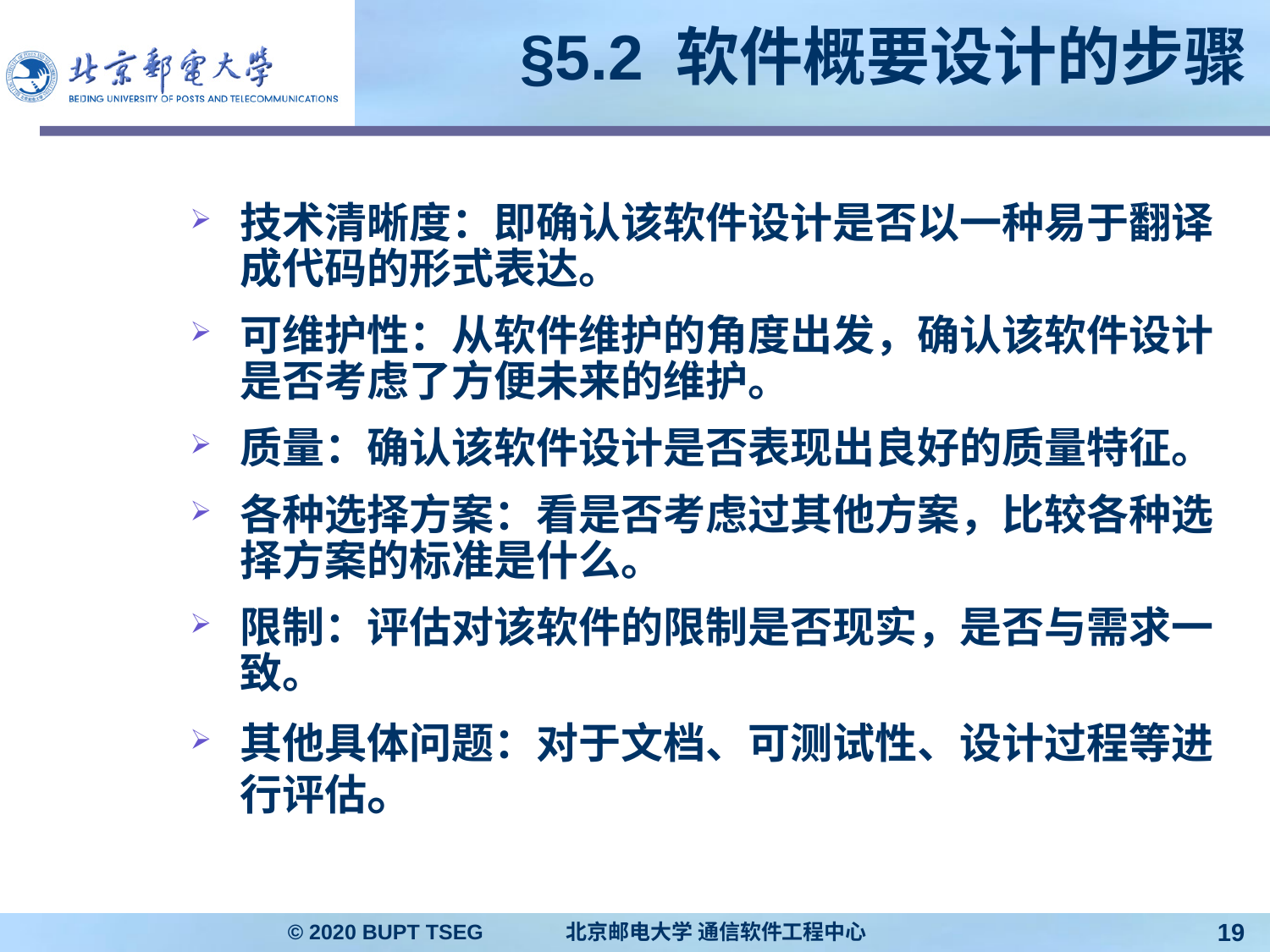

# §5.2 软件概要设计的步骤
技术清晰度：即确认该软件设计是否以一种易于翻译成代码的形式表达。
可维护性：从软件维护的角度出发，确认该软件设计是否考虑了方便未来的维护。
质量：确认该软件设计是否表现出良好的质量特征。
各种选择方案：看是否考虑过其他方案，比较各种选择方案的标准是什么。
限制：评估对该软件的限制是否现实，是否与需求一致。
其他具体问题：对于文档、可测试性、设计过程等进行评估。
© 2020 BUPT TSEG             北京邮电大学 通信软件工程中心